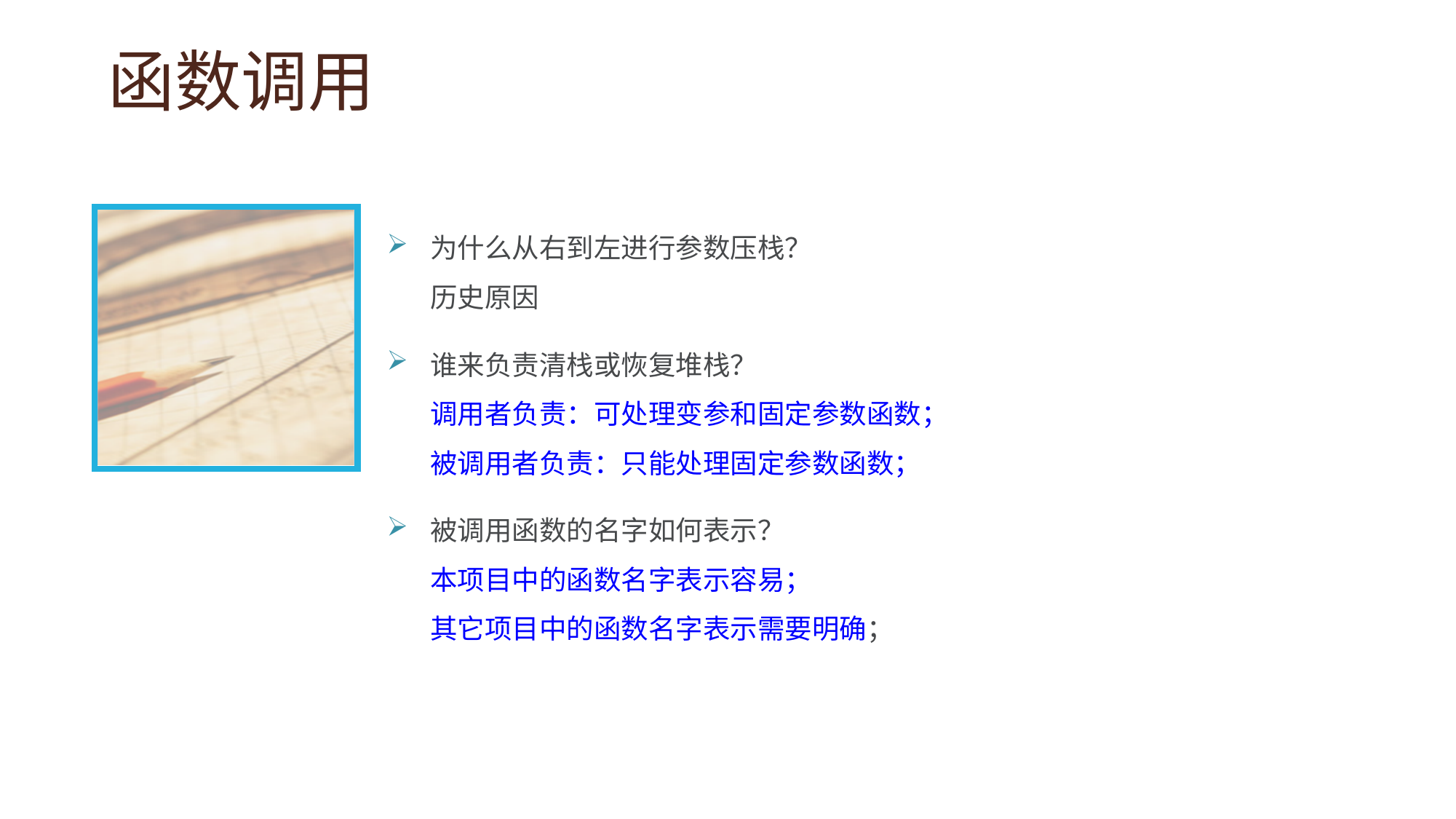

# 函数调用
为什么从右到左进行参数压栈？
历史原因
谁来负责清栈或恢复堆栈？
调用者负责：可处理变参和固定参数函数；
被调用者负责：只能处理固定参数函数；
被调用函数的名字如何表示？
本项目中的函数名字表示容易；
其它项目中的函数名字表示需要明确；